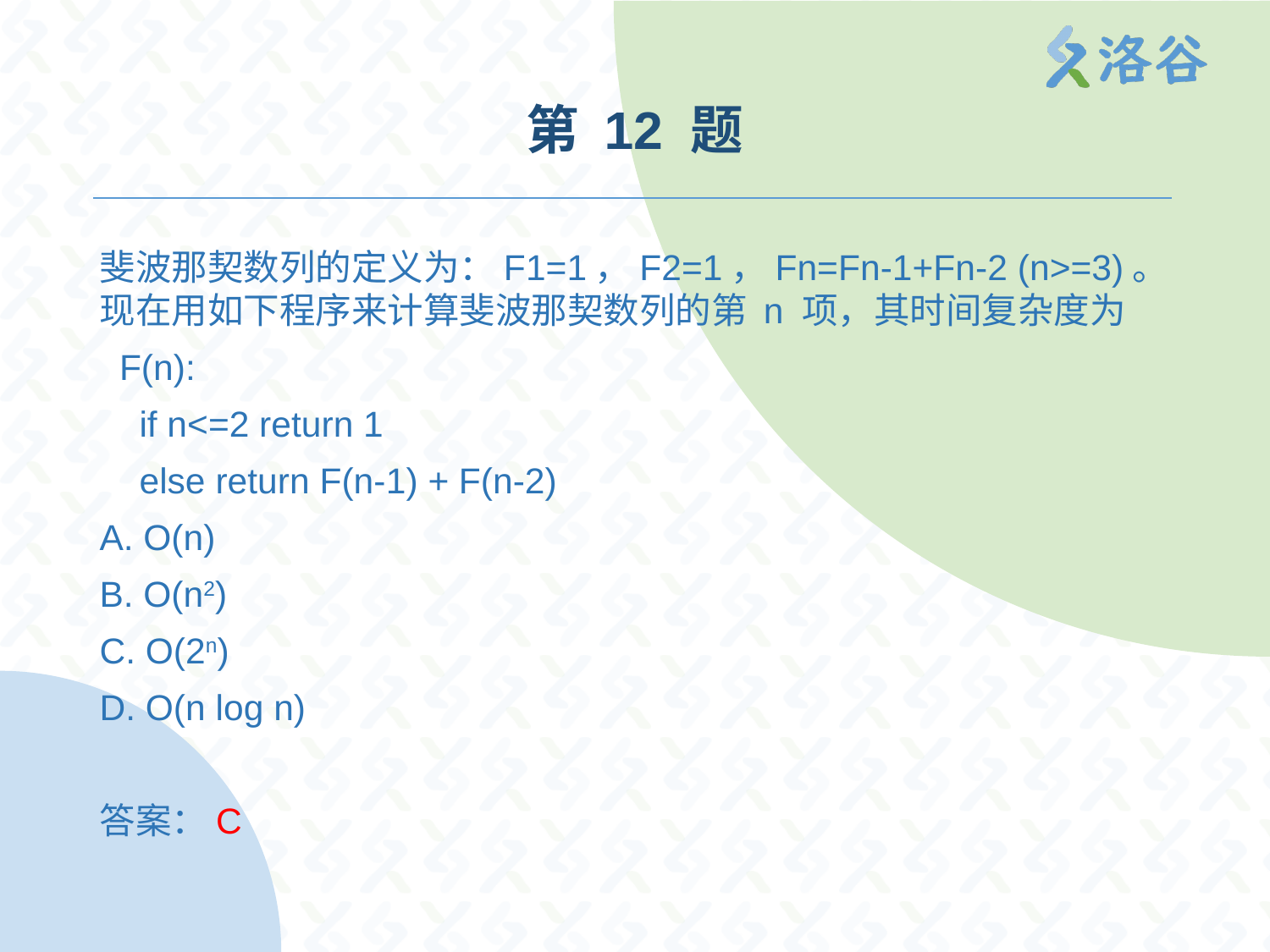

# 第 12 题
斐波那契数列的定义为：F1=1，F2=1，Fn=Fn-1+Fn-2 (n>=3)。现在用如下程序来计算斐波那契数列的第 n 项，其时间复杂度为
  F(n):
    if n<=2 return 1
    else return F(n-1) + F(n-2)
A. O(n)
B. O(n2)
C. O(2n)
D. O(n log n)

答案：C